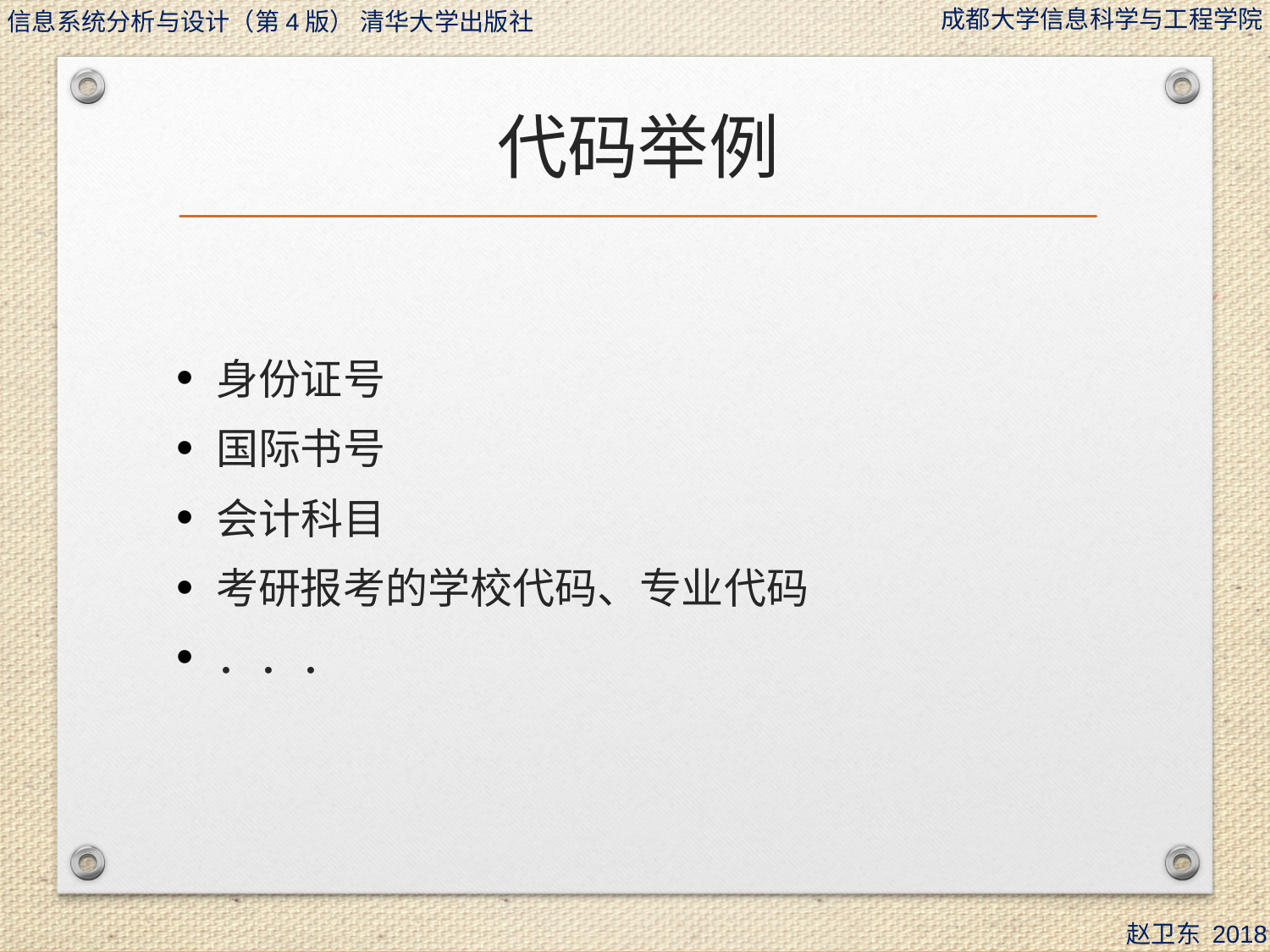

# 代码举例
身份证号
国际书号
会计科目
考研报考的学校代码、专业代码
．．．